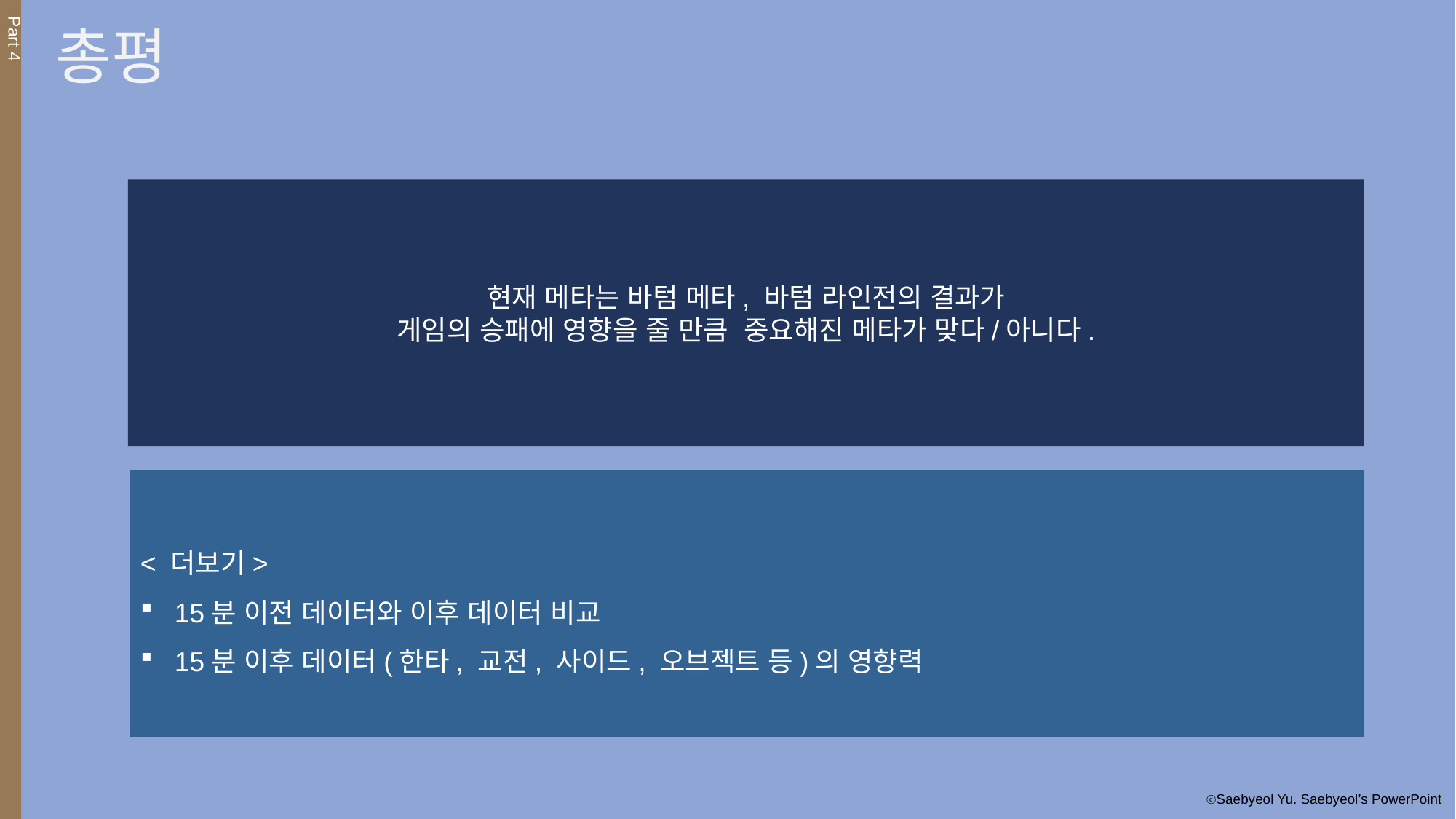

Part 4
총평
현재 메타는 바텀 메타, 바텀 라인전의 결과가
게임의 승패에 영향을 줄 만큼  중요해진 메타가 맞다/아니다.
< 더보기>
15분 이전 데이터와 이후 데이터 비교
15분 이후 데이터(한타, 교전, 사이드, 오브젝트 등)의 영향력